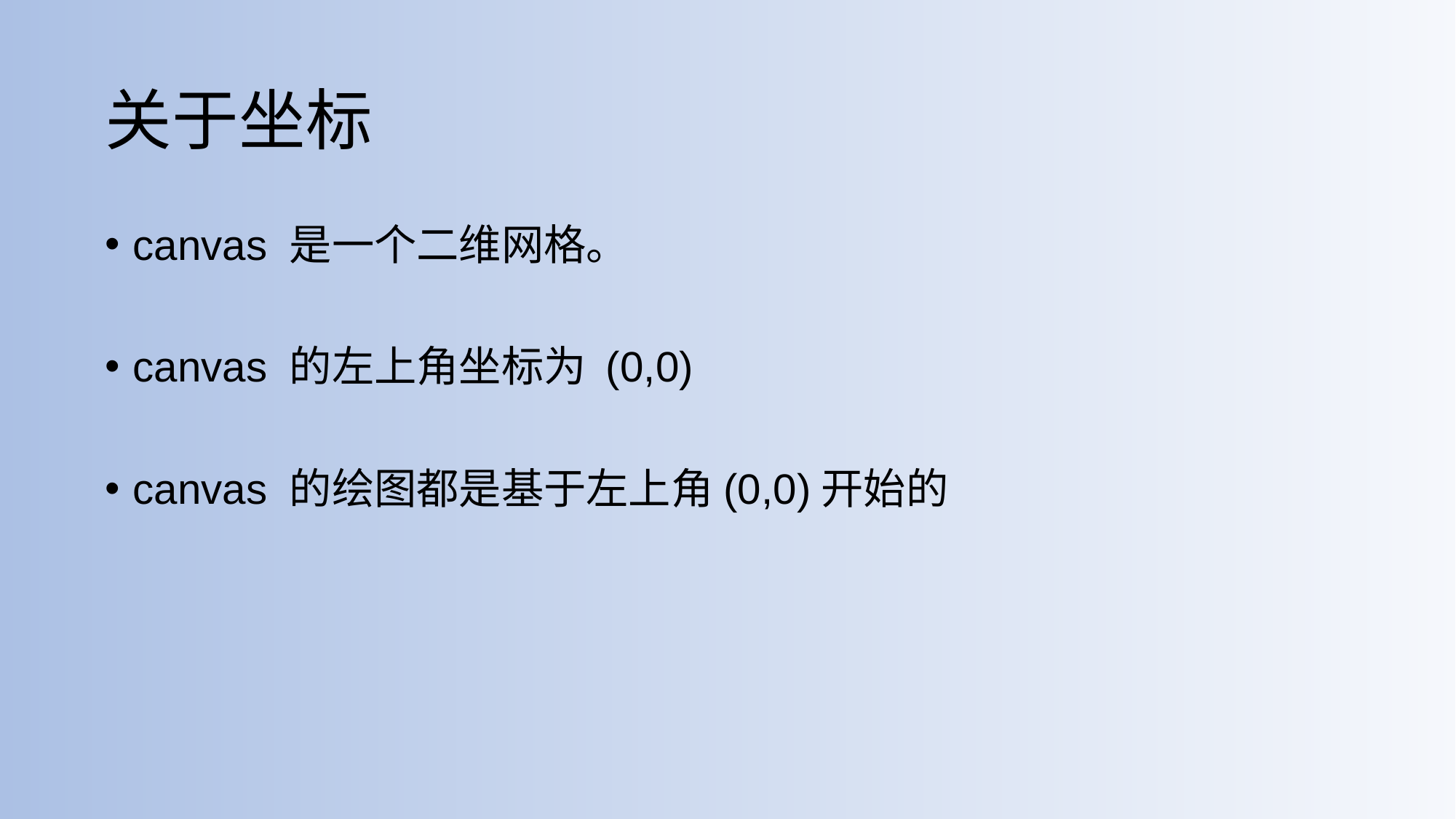

# 关于坐标
canvas 是一个二维网格。

canvas 的左上角坐标为 (0,0)

canvas 的绘图都是基于左上角(0,0)开始的